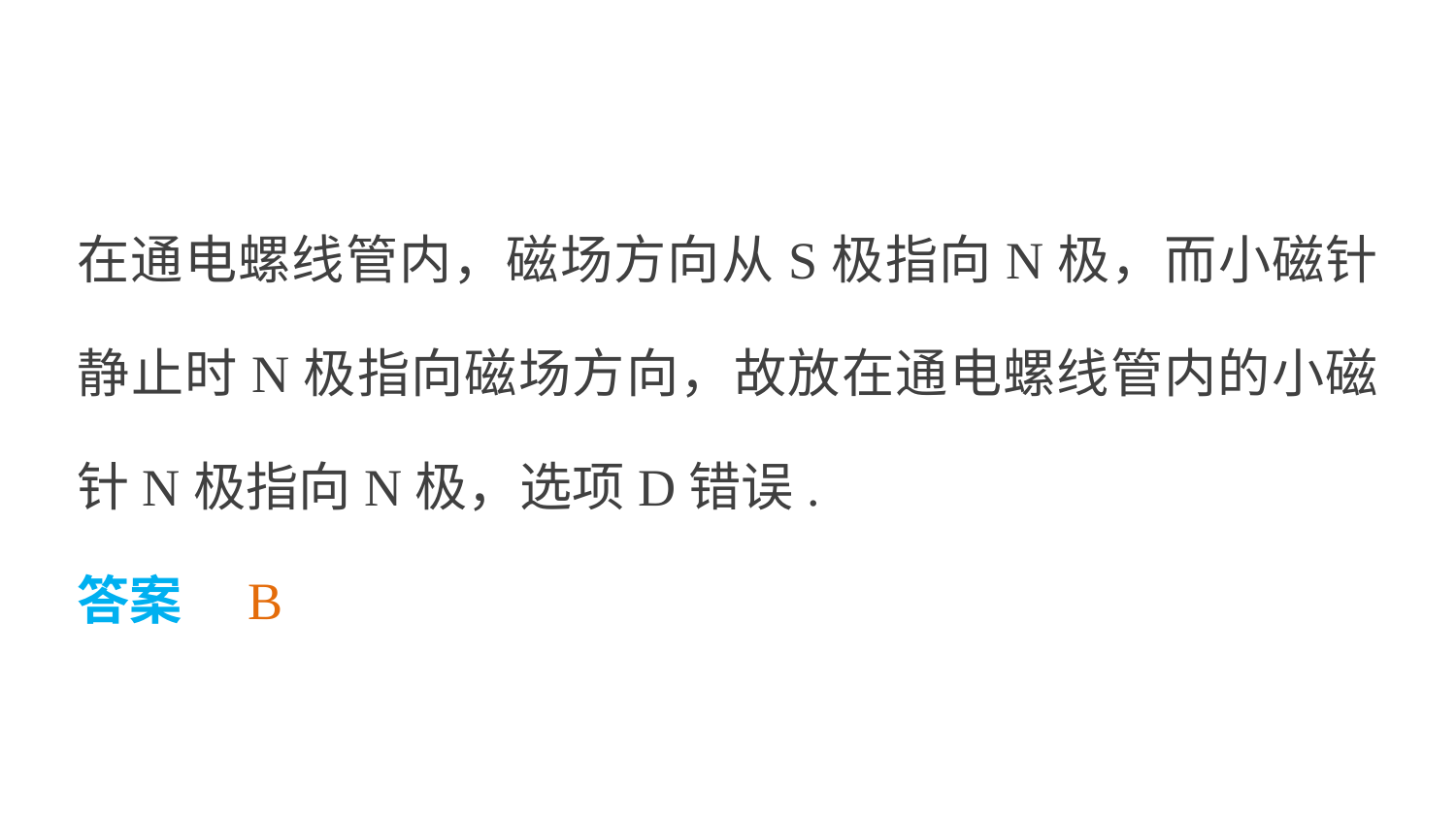

在通电螺线管内，磁场方向从S极指向N极，而小磁针静止时N极指向磁场方向，故放在通电螺线管内的小磁针N极指向N极，选项D错误.
答案　B